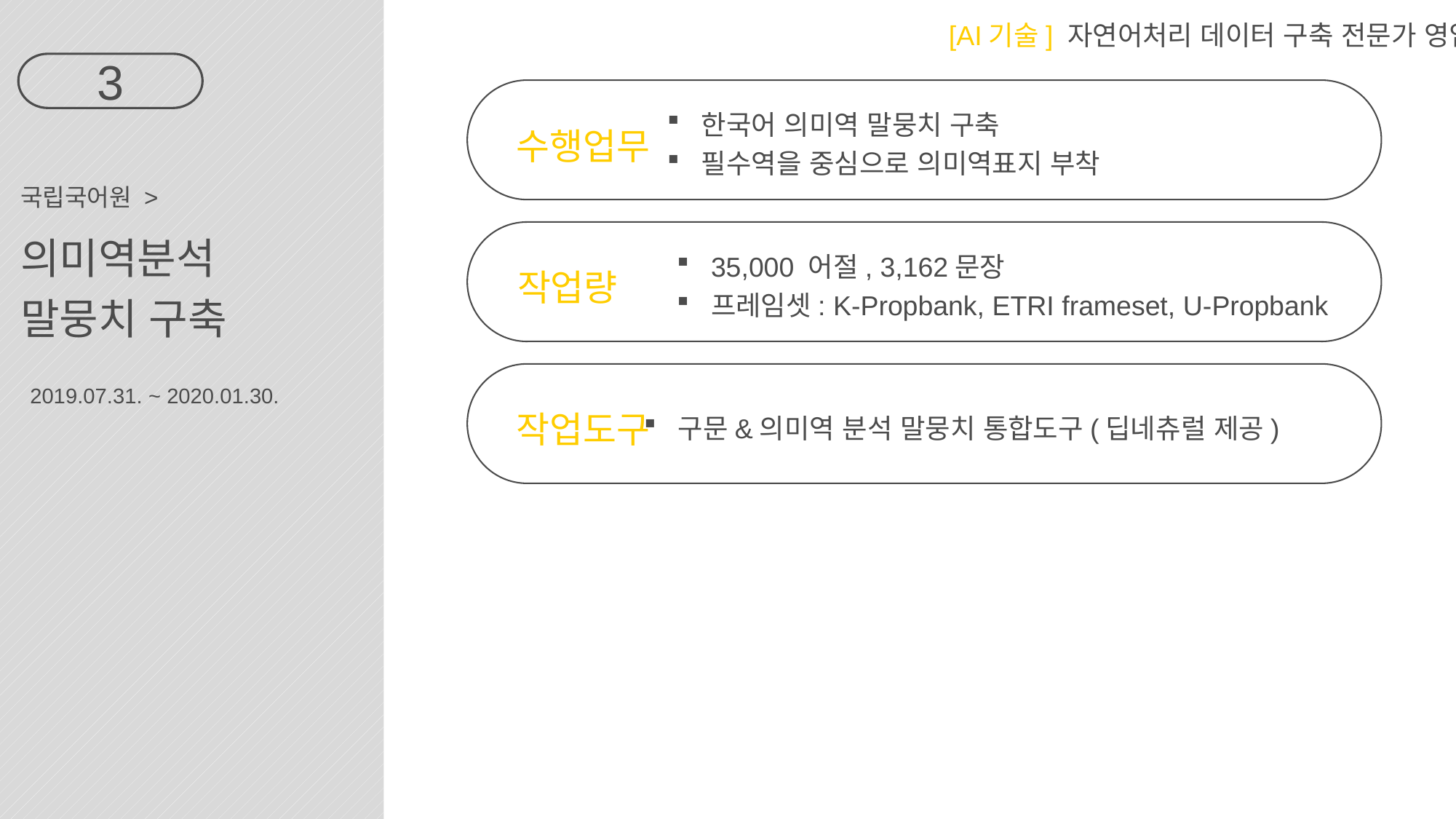

3

한국어 의미역 말뭉치 구축
필수역을 중심으로 의미역표지 부착
수행업무

35,000 어절, 3,162문장
프레임셋: K-Propbank, ETRI frameset, U-Propbank

작업량

작업도구
구문&의미역 분석 말뭉치 통합도구(딥네츄럴 제공)
국립국어원 >
의미역분석
말뭉치 구축
2019.07.31. ~ 2020.01.30.